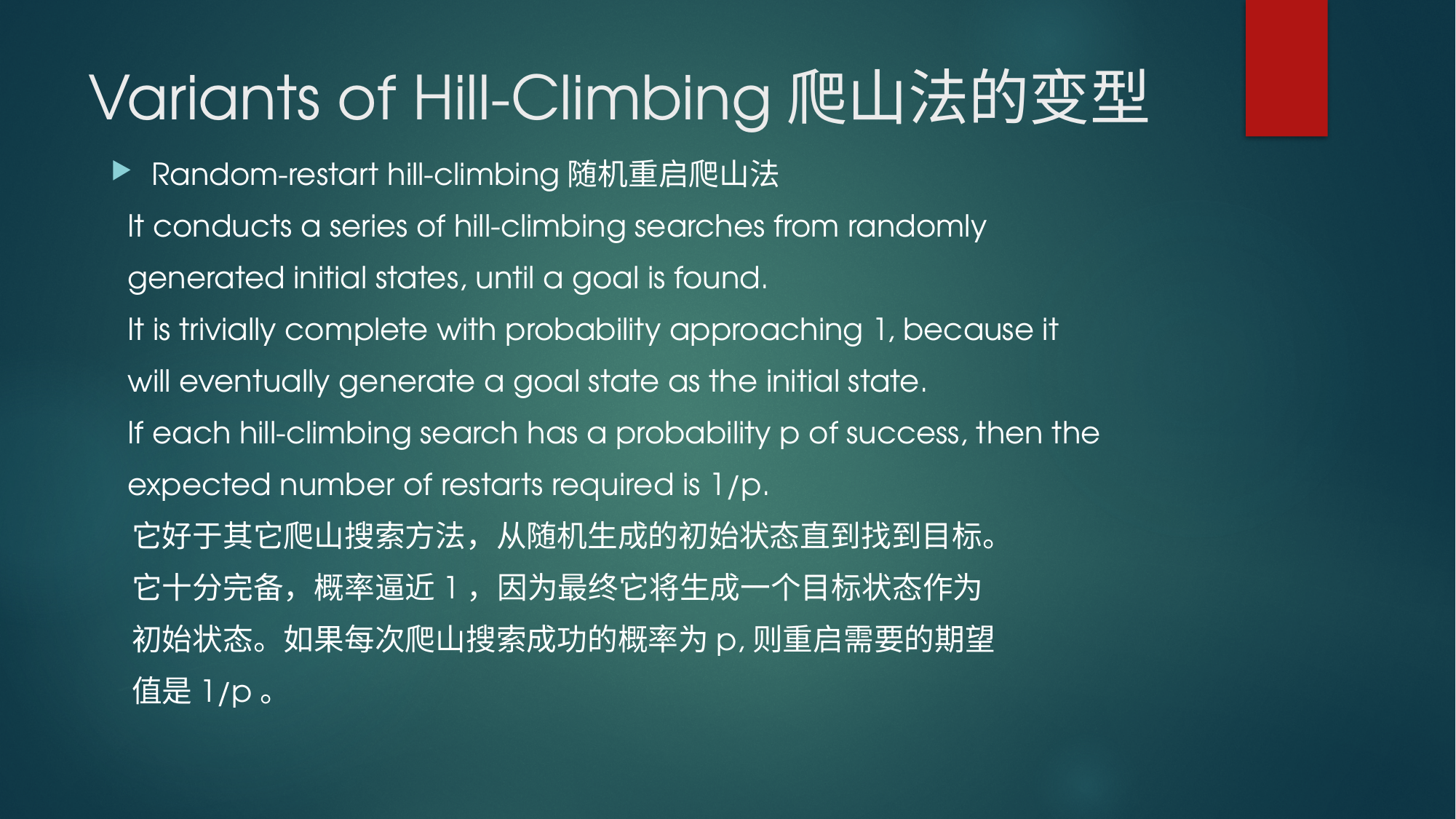

# Variants of Hill-Climbing爬山法的变型
Random-restart hill-climbing随机重启爬山法
  It conducts a series of hill-climbing searches from randomly
  generated initial states, until a goal is found.
  It is trivially complete with probability approaching 1, because it
  will eventually generate a goal state as the initial state.
  If each hill-climbing search has a probability p of success, then the
  expected number of restarts required is 1/p.
  它好于其它爬山搜索方法，从随机生成的初始状态直到找到目标。
  它十分完备，概率逼近1，因为最终它将生成一个目标状态作为
  初始状态。如果每次爬山搜索成功的概率为p,则重启需要的期望
  值是1/p。